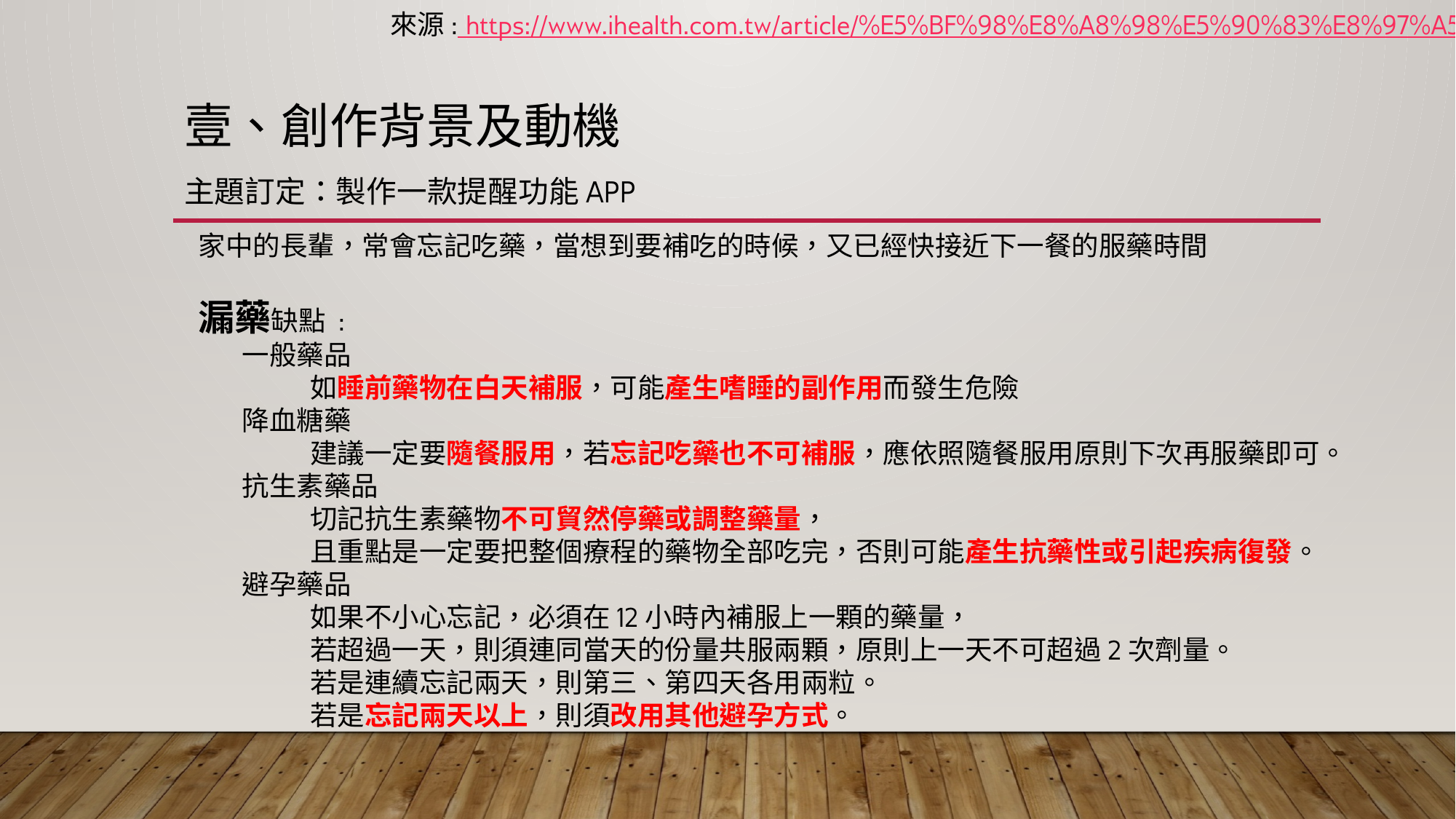

來源: https://www.ihealth.com.tw/article/%E5%BF%98%E8%A8%98%E5%90%83%E8%97%A5/
# 壹、創作背景及動機
主題訂定：製作一款提醒功能APP

家中的長輩，常會忘記吃藥，當想到要補吃的時候，又已經快接近下一餐的服藥時間

漏藥缺點 :
      一般藥品
                 如睡前藥物在白天補服，可能產生嗜睡的副作用而發生危險
      降血糖藥
                 建議一定要隨餐服用，若忘記吃藥也不可補服，應依照隨餐服用原則下次再服藥即可。
      抗生素藥品
                 切記抗生素藥物不可貿然停藥或調整藥量，
                 且重點是一定要把整個療程的藥物全部吃完，否則可能產生抗藥性或引起疾病復發。
      避孕藥品
                 如果不小心忘記，必須在12小時內補服上一顆的藥量，
                 若超過一天，則須連同當天的份量共服兩顆，原則上一天不可超過2次劑量。
                 若是連續忘記兩天，則第三、第四天各用兩粒。
                 若是忘記兩天以上，則須改用其他避孕方式。